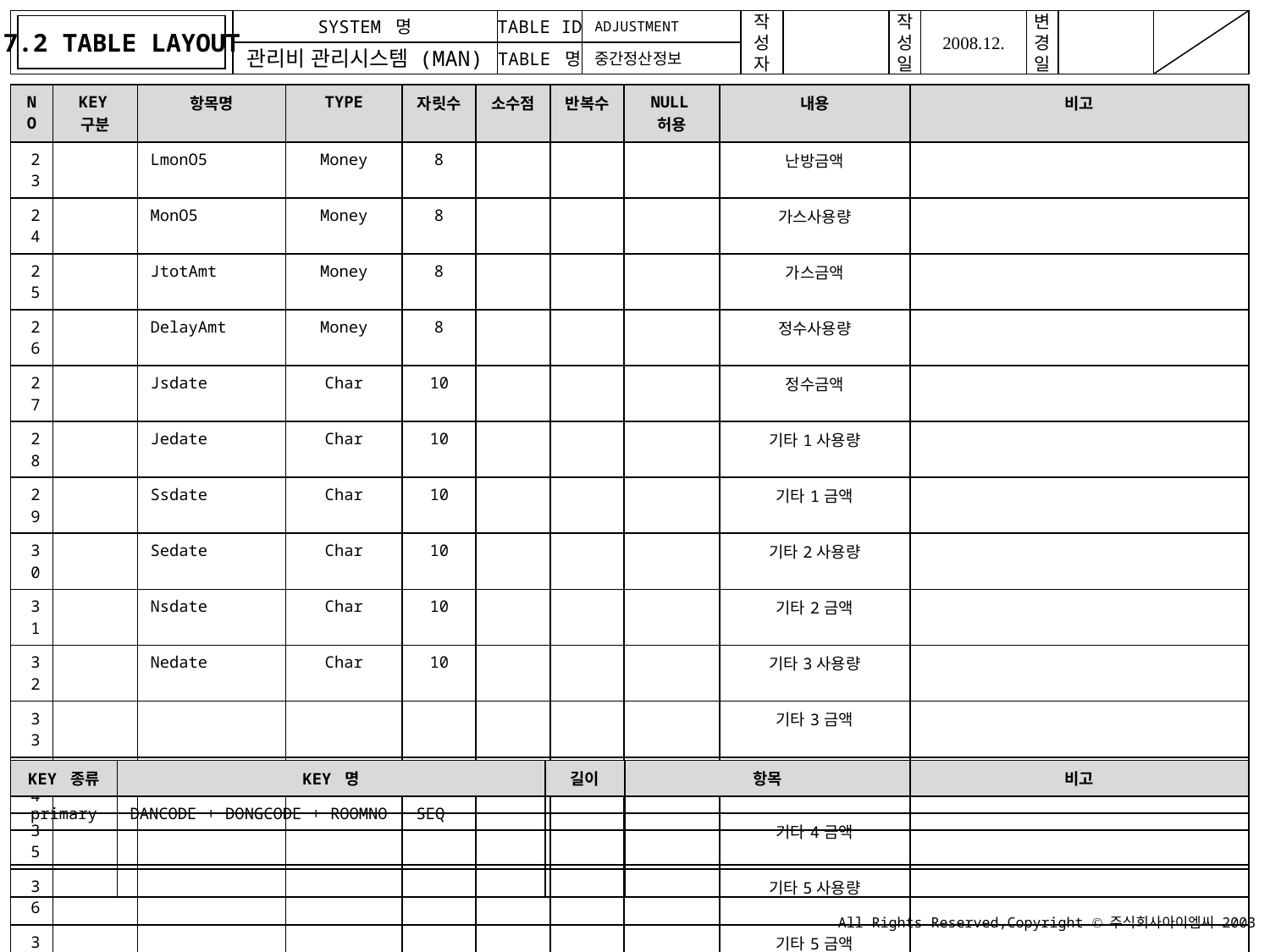

7.2 TABLE LAYOUT
ADJUSTMENT
중간정산정보
| NO | KEY구분 | 항목명 | TYPE | 자릿수 | 소수점 | 반복수 | NULL허용 | 내용 | 비고 |
| --- | --- | --- | --- | --- | --- | --- | --- | --- | --- |
| 23 |  | LmonO5 | Money | 8 |  |  |  | 난방금액 |  |
| 24 |  | MonO5 | Money | 8 |  |  |  | 가스사용량 |  |
| 25 |  | JtotAmt | Money | 8 |  |  |  | 가스금액 |  |
| 26 |  | DelayAmt | Money | 8 |  |  |  | 정수사용량 |  |
| 27 |  | Jsdate | Char | 10 |  |  |  | 정수금액 |  |
| 28 |  | Jedate | Char | 10 |  |  |  | 기타1사용량 |  |
| 29 |  | Ssdate | Char | 10 |  |  |  | 기타1금액 |  |
| 30 |  | Sedate | Char | 10 |  |  |  | 기타2사용량 |  |
| 31 |  | Nsdate | Char | 10 |  |  |  | 기타2금액 |  |
| 32 |  | Nedate | Char | 10 |  |  |  | 기타3사용량 |  |
| 33 |  |  |  |  |  |  |  | 기타3금액 |  |
| 34 |  |  |  |  |  |  |  | 기타4사용량 |  |
| 35 |  |  |  |  |  |  |  | 기타4금액 |  |
| 36 |  |  |  |  |  |  |  | 기타5사용량 |  |
| 37 |  |  |  |  |  |  |  | 기타5금액 |  |
| 38 |  |  |  |  |  |  |  | 총금액 |  |
|  |  |  |  |  |  |  |  |  |  |
|  |  |  |  |  |  |  |  |  |  |
| KEY 종류 | KEY 명 | 길이 | 항목 | 비고 |
| --- | --- | --- | --- | --- |
| primary | DANCODE + DONGCODE + ROOMNO + SEQ |  |  |  |
|  |  |  |  |  |
|  |  |  |  |  |